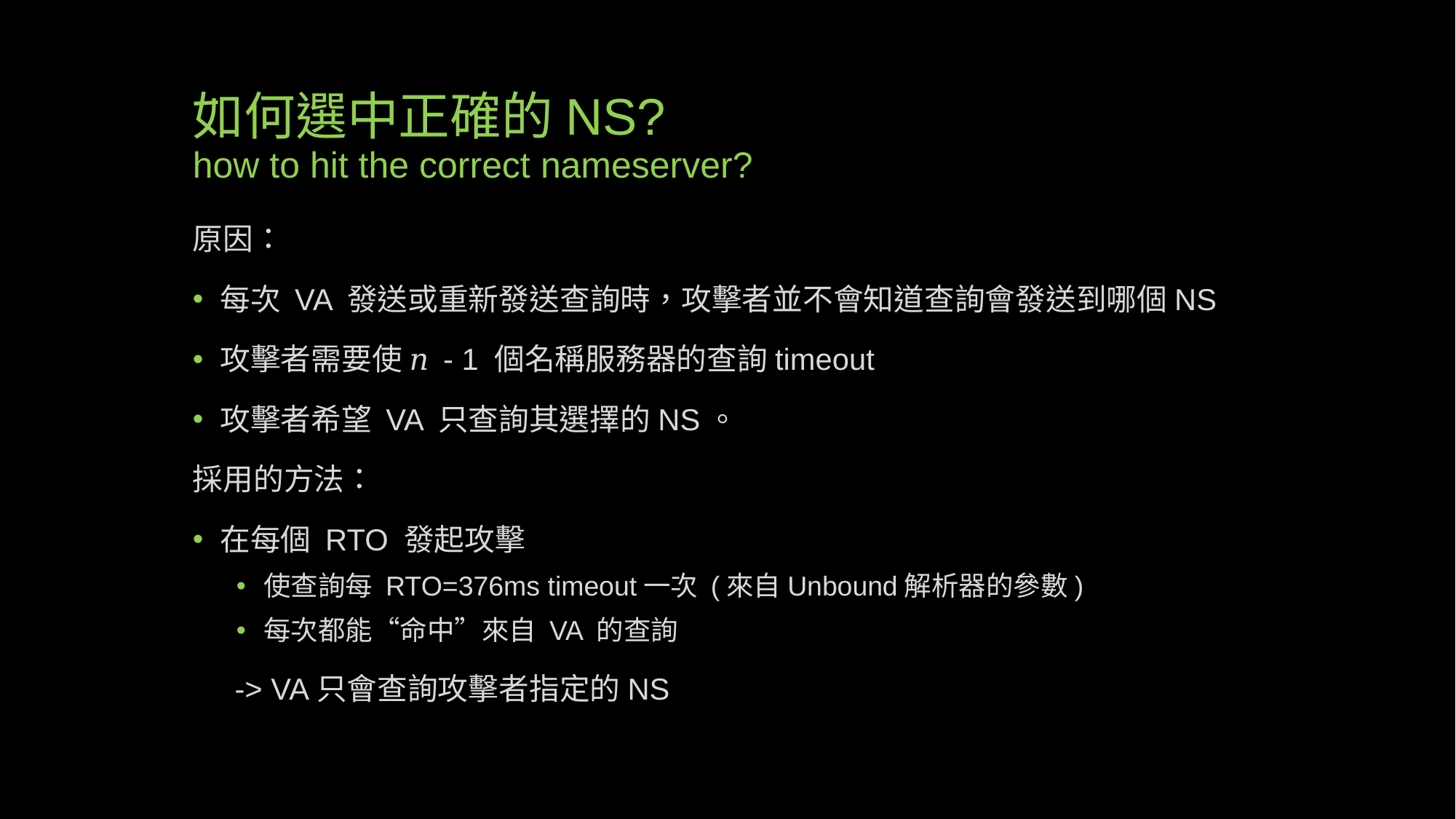

# 如何選中正確的NS? how to hit the correct nameserver?
原因：
每次 VA 發送或重新發送查詢時，攻擊者並不會知道查詢會發送到哪個NS
攻擊者需要使 𝑛 - 1 個名稱服務器的查詢timeout
攻擊者希望 VA 只查詢其選擇的NS。
採用的方法：
在每個 RTO 發起攻擊
使查詢每 RTO=376ms timeout一次 (來自Unbound解析器的參數)
每次都能“命中”來自 VA 的查詢
     -> VA只會查詢攻擊者指定的NS